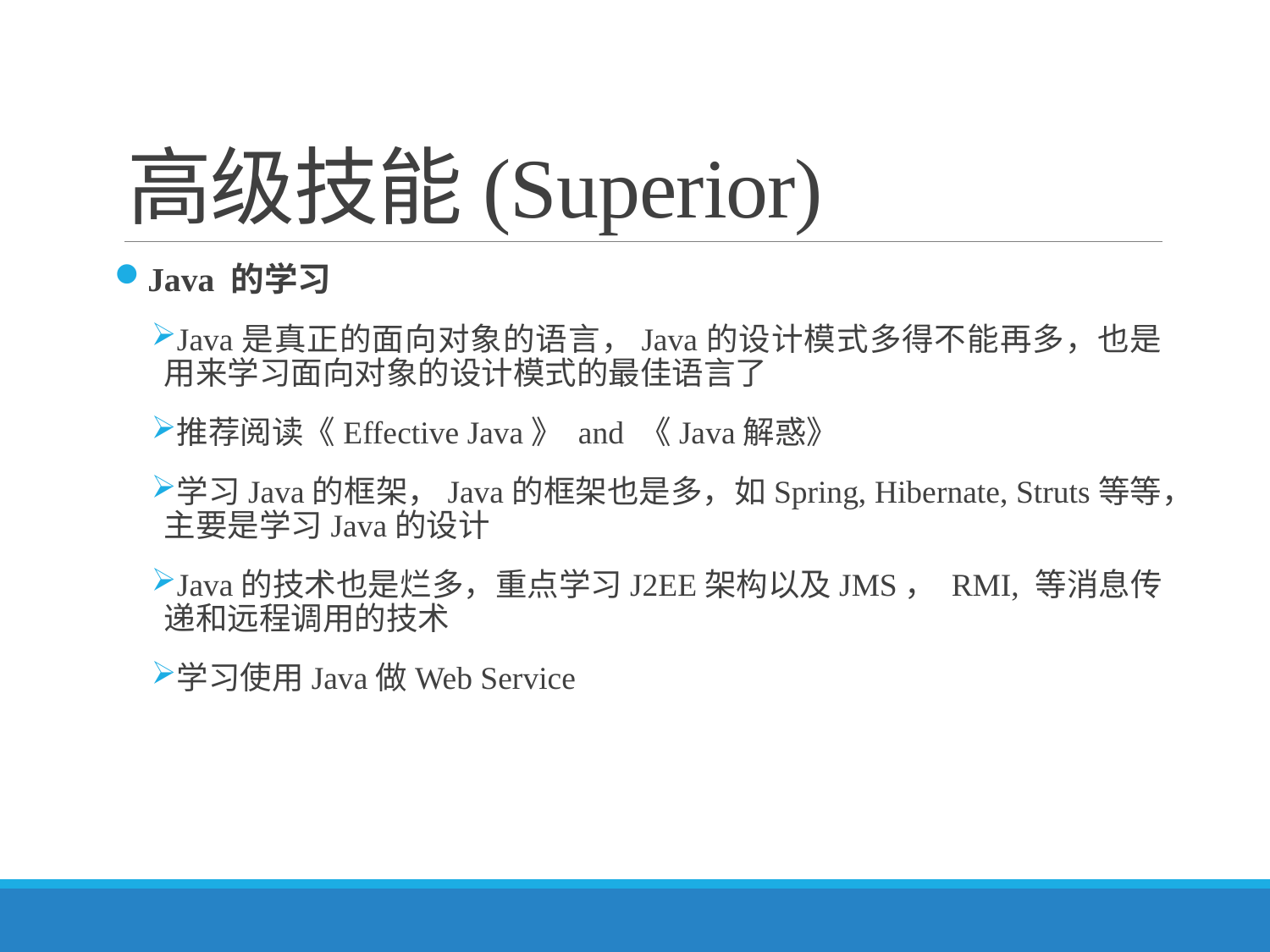

# 高级技能(Superior)
Java 的学习
Java是真正的面向对象的语言，Java的设计模式多得不能再多，也是用来学习面向对象的设计模式的最佳语言了
推荐阅读《Effective Java》 and 《Java解惑》
学习Java的框架，Java的框架也是多，如Spring, Hibernate, Struts等等，主要是学习Java的设计
Java的技术也是烂多，重点学习J2EE架构以及JMS， RMI, 等消息传递和远程调用的技术
学习使用Java做Web Service